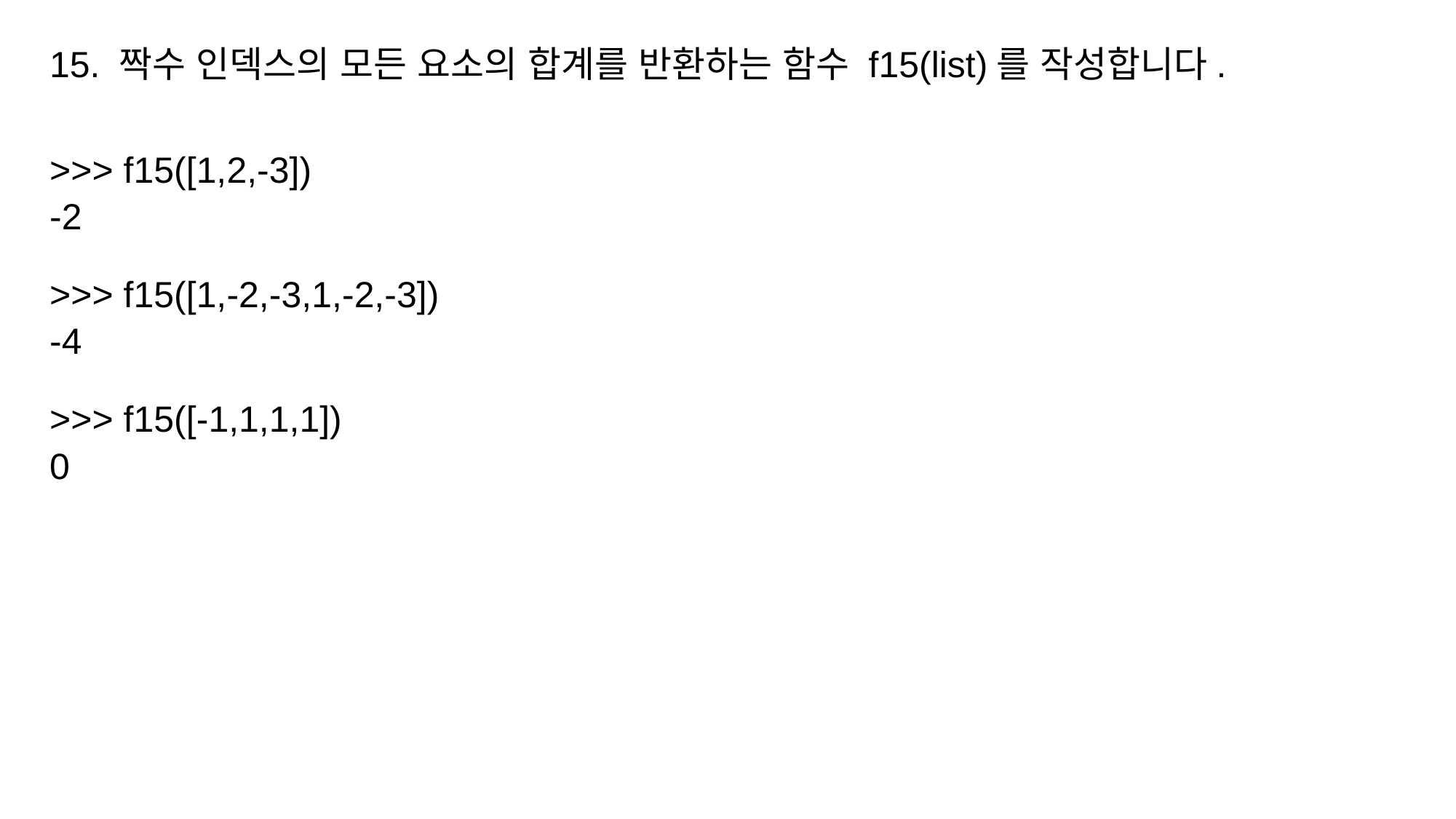

15. 짝수 인덱스의 모든 요소의 합계를 반환하는 함수 f15(list)를 작성합니다.

>>> f15([1,2,-3])
-2

>>> f15([1,-2,-3,1,-2,-3])
-4

>>> f15([-1,1,1,1])
0